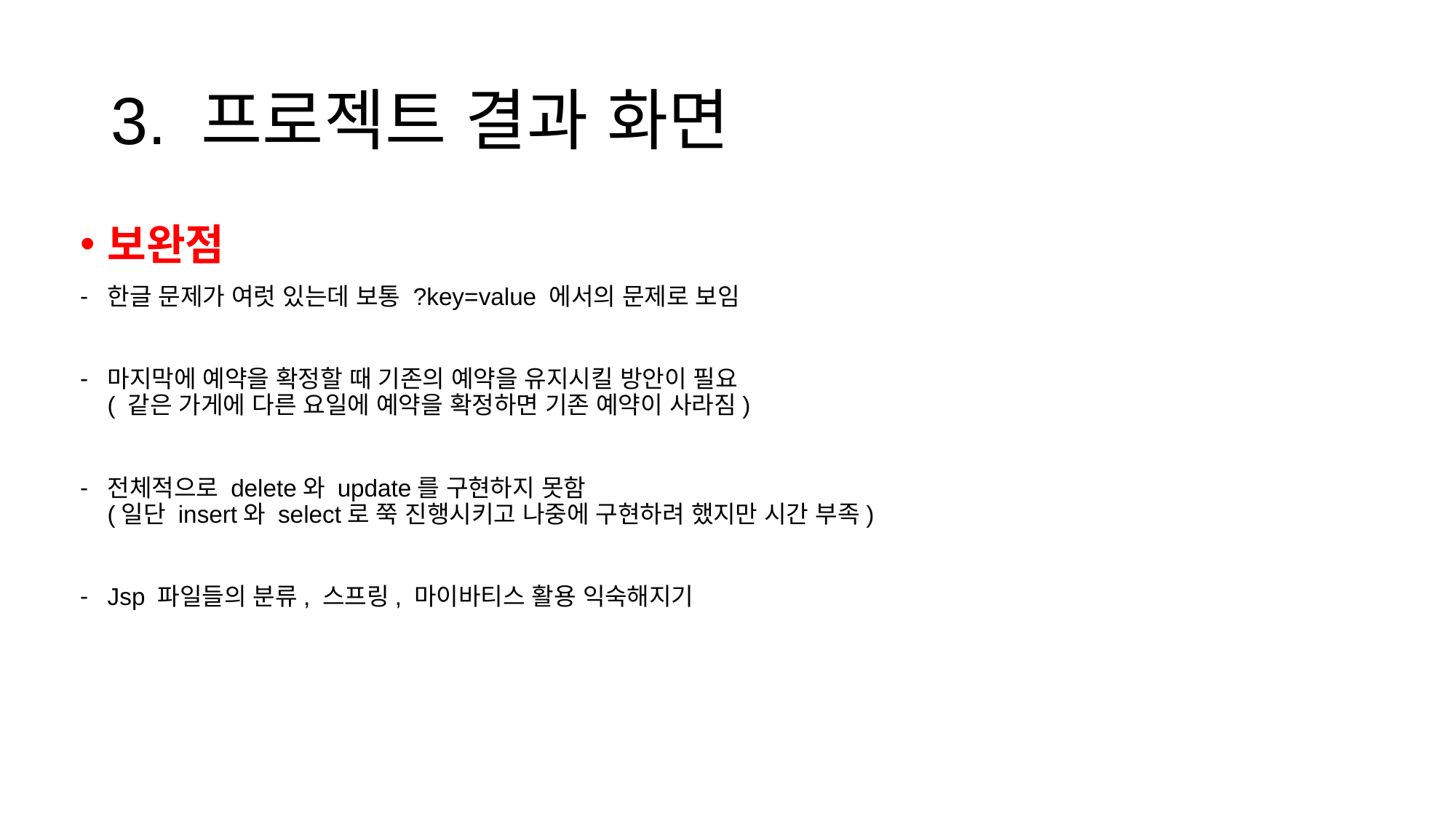

# 3. 프로젝트 결과 화면
보완점
한글 문제가 여럿 있는데 보통 ?key=value 에서의 문제로 보임

마지막에 예약을 확정할 때 기존의 예약을 유지시킬 방안이 필요
( 같은 가게에 다른 요일에 예약을 확정하면 기존 예약이 사라짐)

전체적으로 delete와 update를 구현하지 못함
(일단 insert와 select로 쭉 진행시키고 나중에 구현하려 했지만 시간 부족)

Jsp 파일들의 분류, 스프링, 마이바티스 활용 익숙해지기